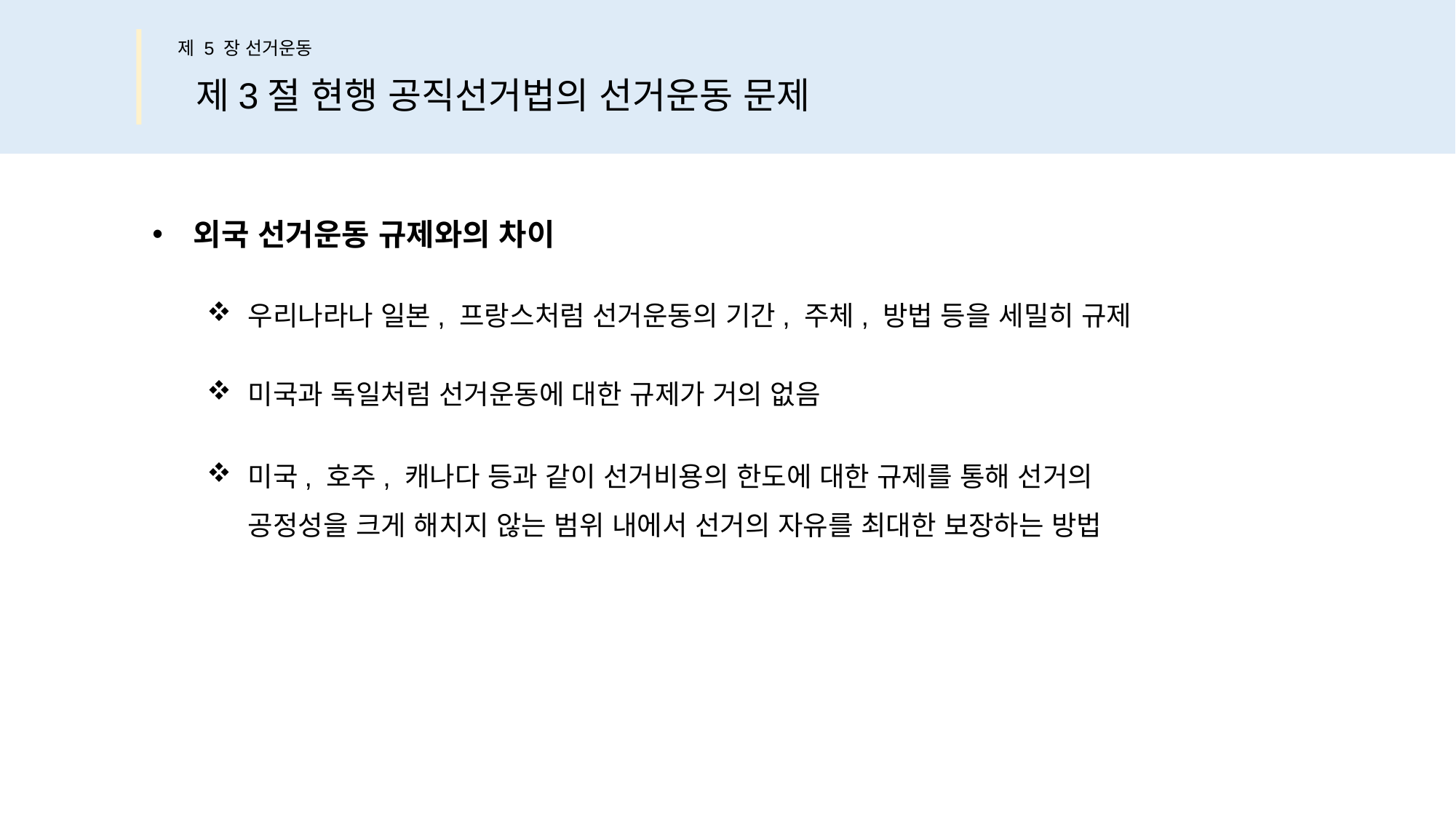

제 5 장 선거운동
제3절 현행 공직선거법의 선거운동 문제
외국 선거운동 규제와의 차이

우리나라나 일본, 프랑스처럼 선거운동의 기간, 주체, 방법 등을 세밀히 규제

미국과 독일처럼 선거운동에 대한 규제가 거의 없음

미국, 호주, 캐나다 등과 같이 선거비용의 한도에 대한 규제를 통해 선거의
공정성을 크게 해치지 않는 범위 내에서 선거의 자유를 최대한 보장하는 방법